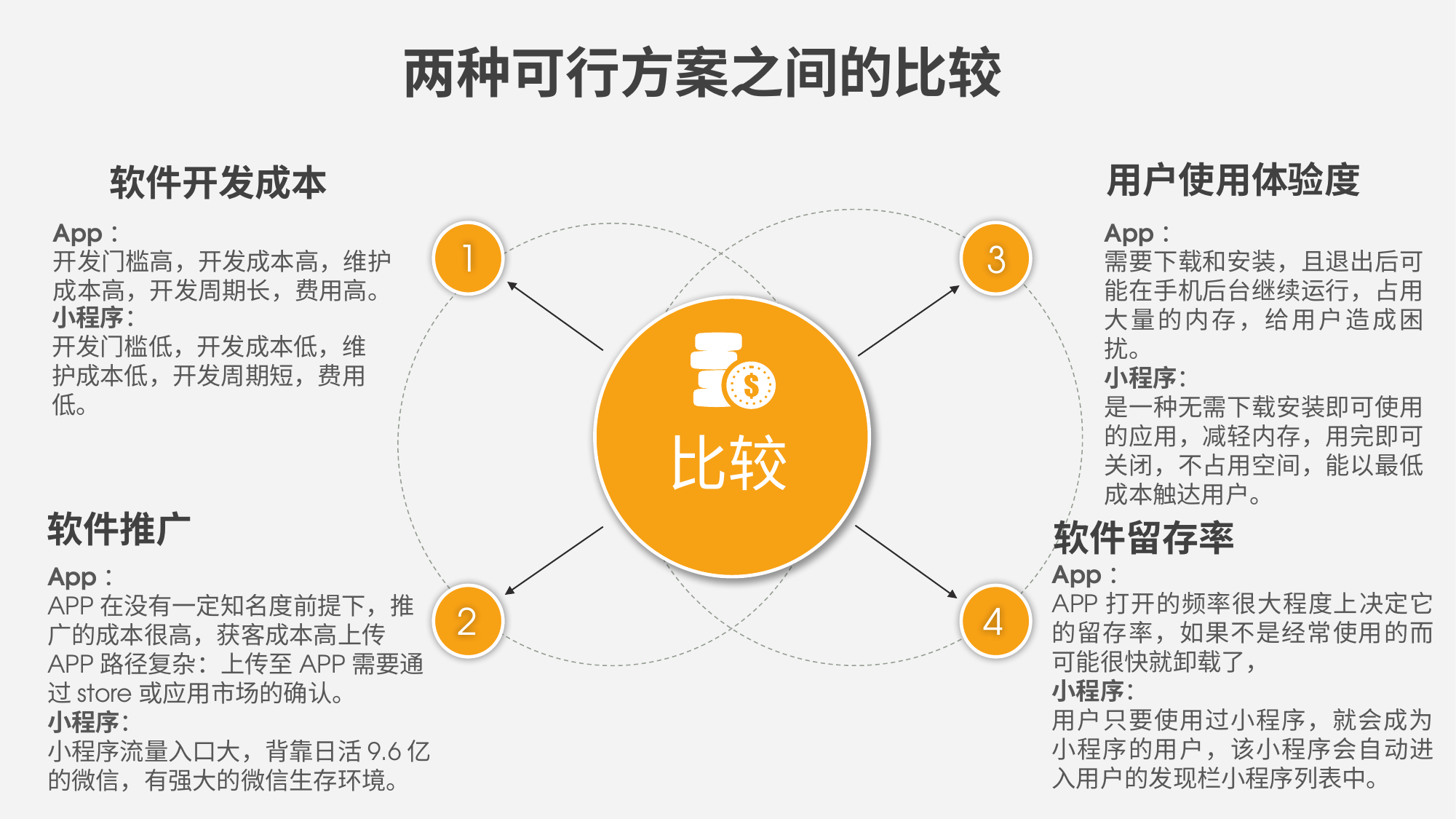

两种可行方案之间的比较
用户使用体验度
	软件开发成本

App：
开发门槛高，开发成本高，维护成本高，开发周期长，费用高。
App：
需要下载和安装，且退出后可能在手机后台继续运行，占用大量的内存，给用户造成困扰。
小程序：
是一种无需下载安装即可使用的应用，减轻内存，用完即可关闭，不占用空间，能以最低成本触达用户。

1

3

小程序：
开发门槛低，开发成本低，维护成本低，开发周期短，费用低。

比较
软件推广
软件留存率

App：
APP打开的频率很大程度上决定它的留存率，如果不是经常使用的而可能很快就卸载了，
小程序：
用户只要使用过小程序，就会成为小程序的用户，该小程序会自动进入用户的发现栏小程序列表中。
App：
APP在没有一定知名度前提下，推广的成本很高，获客成本高上传APP路径复杂：上传至APP需要通过store或应用市场的确认。
小程序：
小程序流量入口大，背靠日活9.6亿的微信，有强大的微信生存环境。

2

4